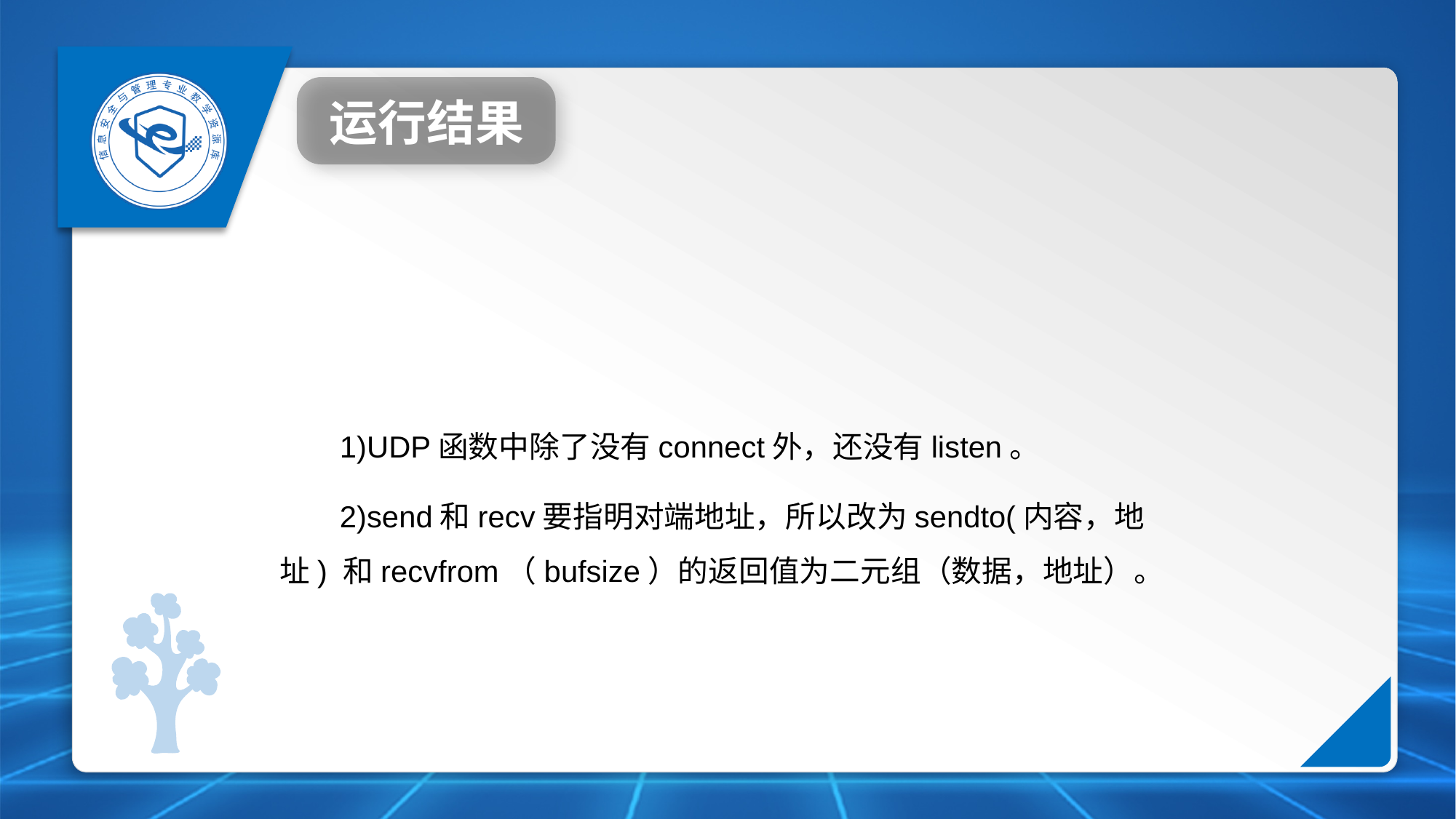

运行结果
1)UDP函数中除了没有connect外，还没有listen。
2)send和recv要指明对端地址，所以改为sendto(内容，地址) 和recvfrom（bufsize）的返回值为二元组（数据，地址）。